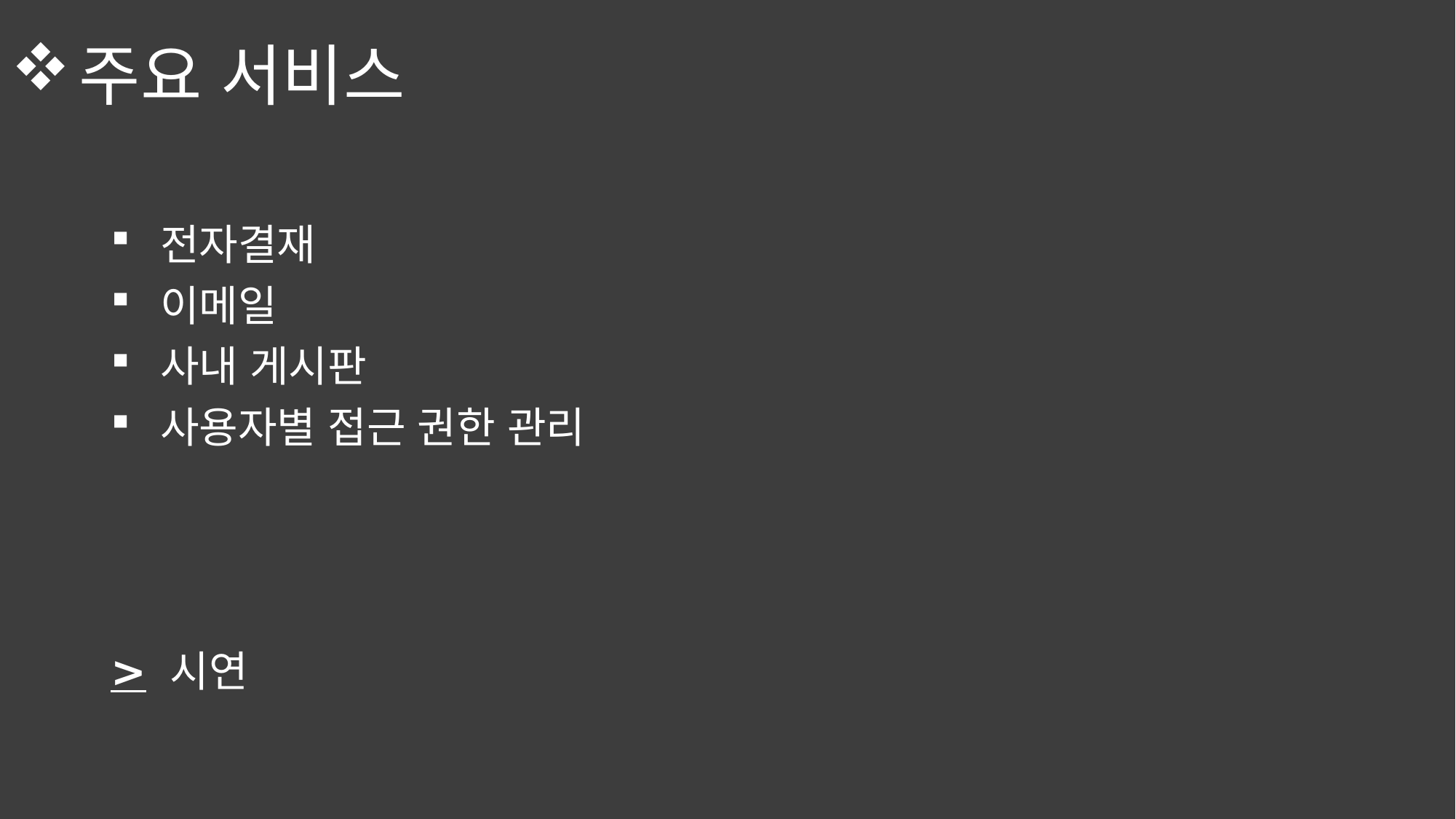

# 주요 서비스
 전자결재
 이메일
 사내 게시판
 사용자별 접근 권한 관리

> 시연